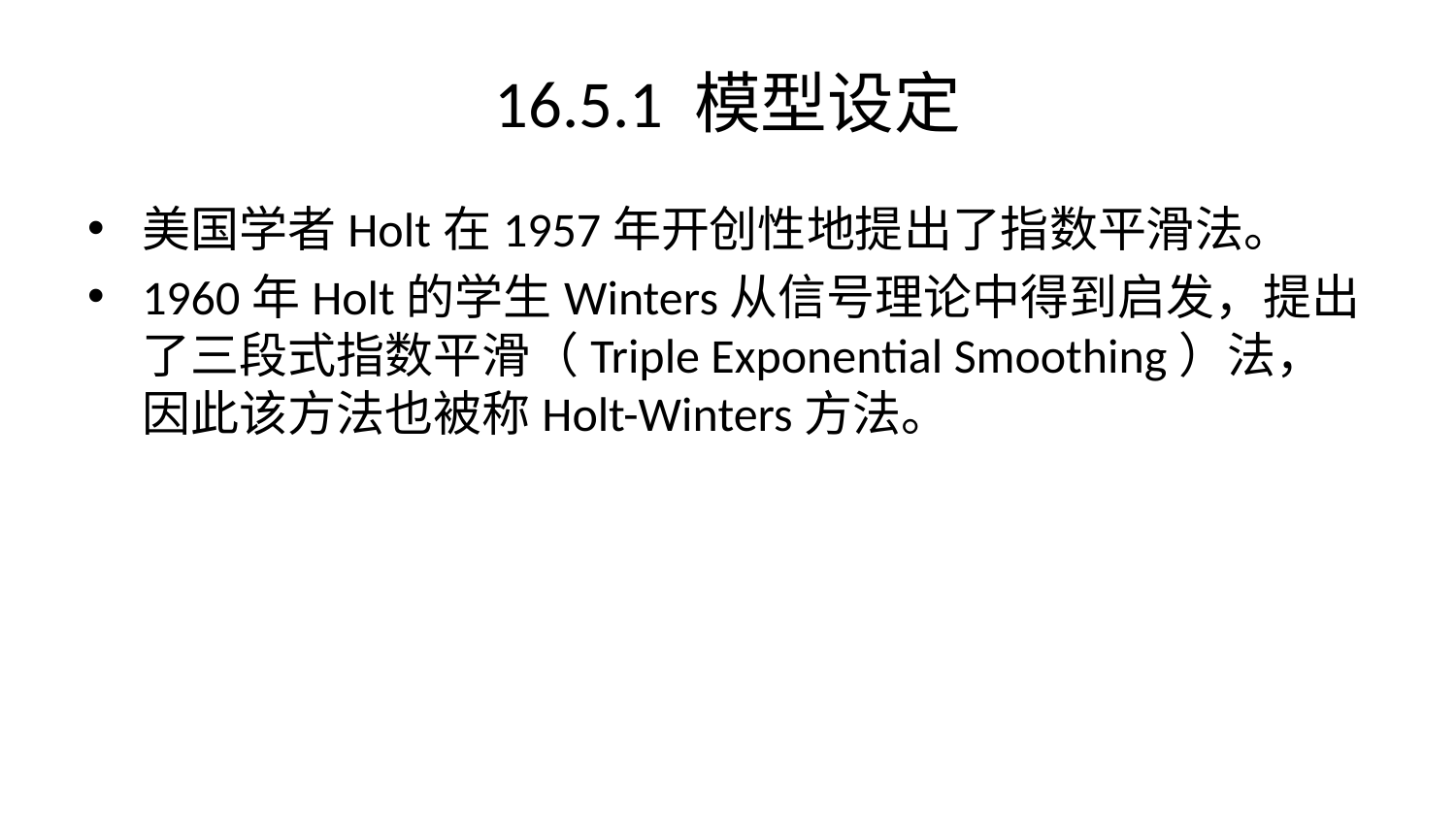

# 16.5.1 模型设定
美国学者Holt在1957年开创性地提出了指数平滑法。
1960年Holt的学生Winters从信号理论中得到启发，提出了三段式指数平滑（Triple Exponential Smoothing）法，因此该方法也被称Holt-Winters方法。